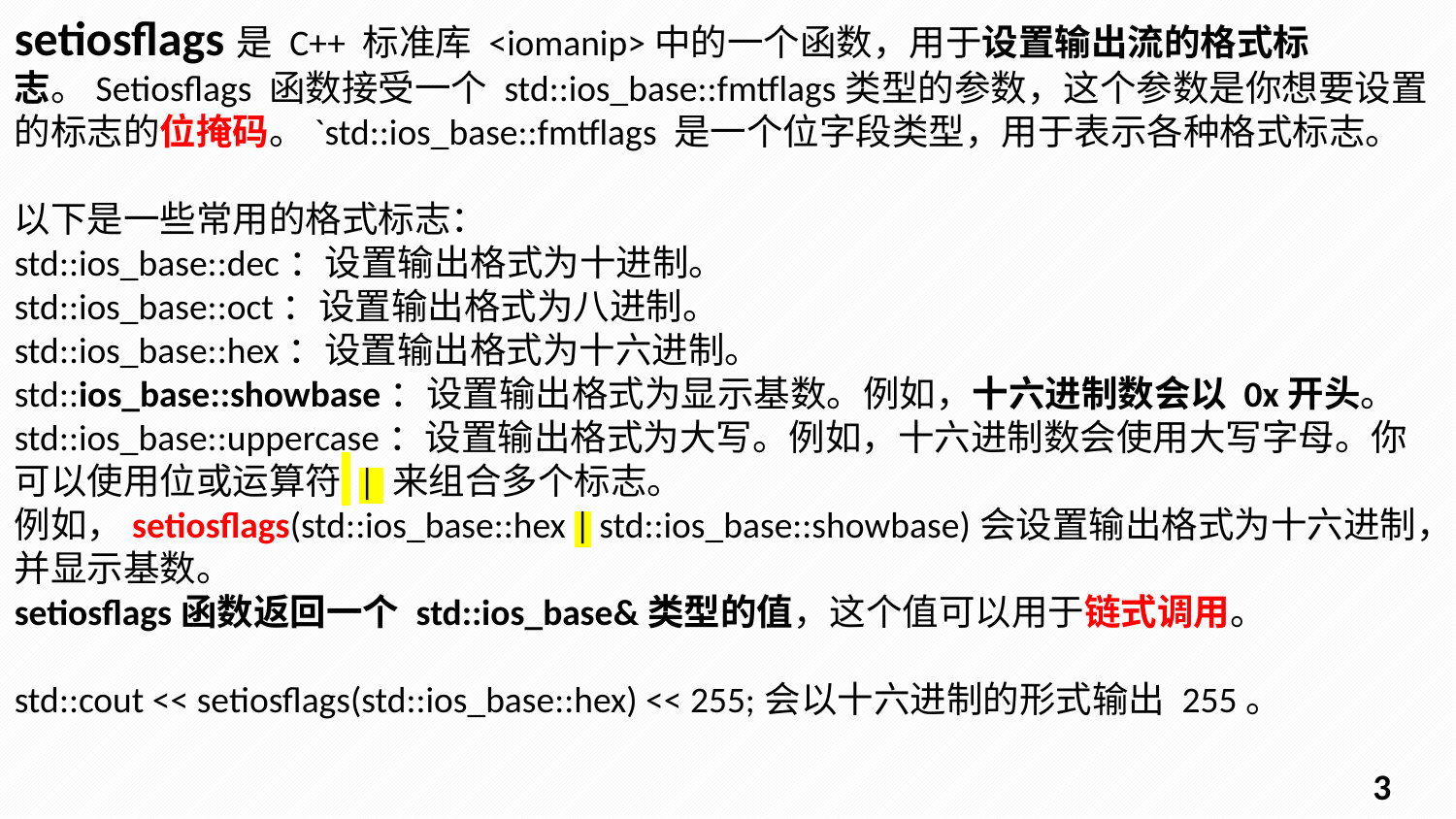

setiosflags是 C++ 标准库 <iomanip>中的一个函数，用于设置输出流的格式标志。Setiosflags 函数接受一个 std::ios_base::fmtflags类型的参数，这个参数是你想要设置的标志的位掩码。`std::ios_base::fmtflags 是一个位字段类型，用于表示各种格式标志。

以下是一些常用的格式标志：
std::ios_base::dec：设置输出格式为十进制。
std::ios_base::oct：设置输出格式为八进制。
std::ios_base::hex：设置输出格式为十六进制。
std::ios_base::showbase：设置输出格式为显示基数。例如，十六进制数会以 0x开头。 std::ios_base::uppercase：设置输出格式为大写。例如，十六进制数会使用大写字母。你可以使用位或运算符 | 来组合多个标志。
例如，setiosflags(std::ios_base::hex | std::ios_base::showbase)会设置输出格式为十六进制，并显示基数。
setiosflags函数返回一个 std::ios_base&类型的值，这个值可以用于链式调用。

std::cout << setiosflags(std::ios_base::hex) << 255;会以十六进制的形式输出 255。
3